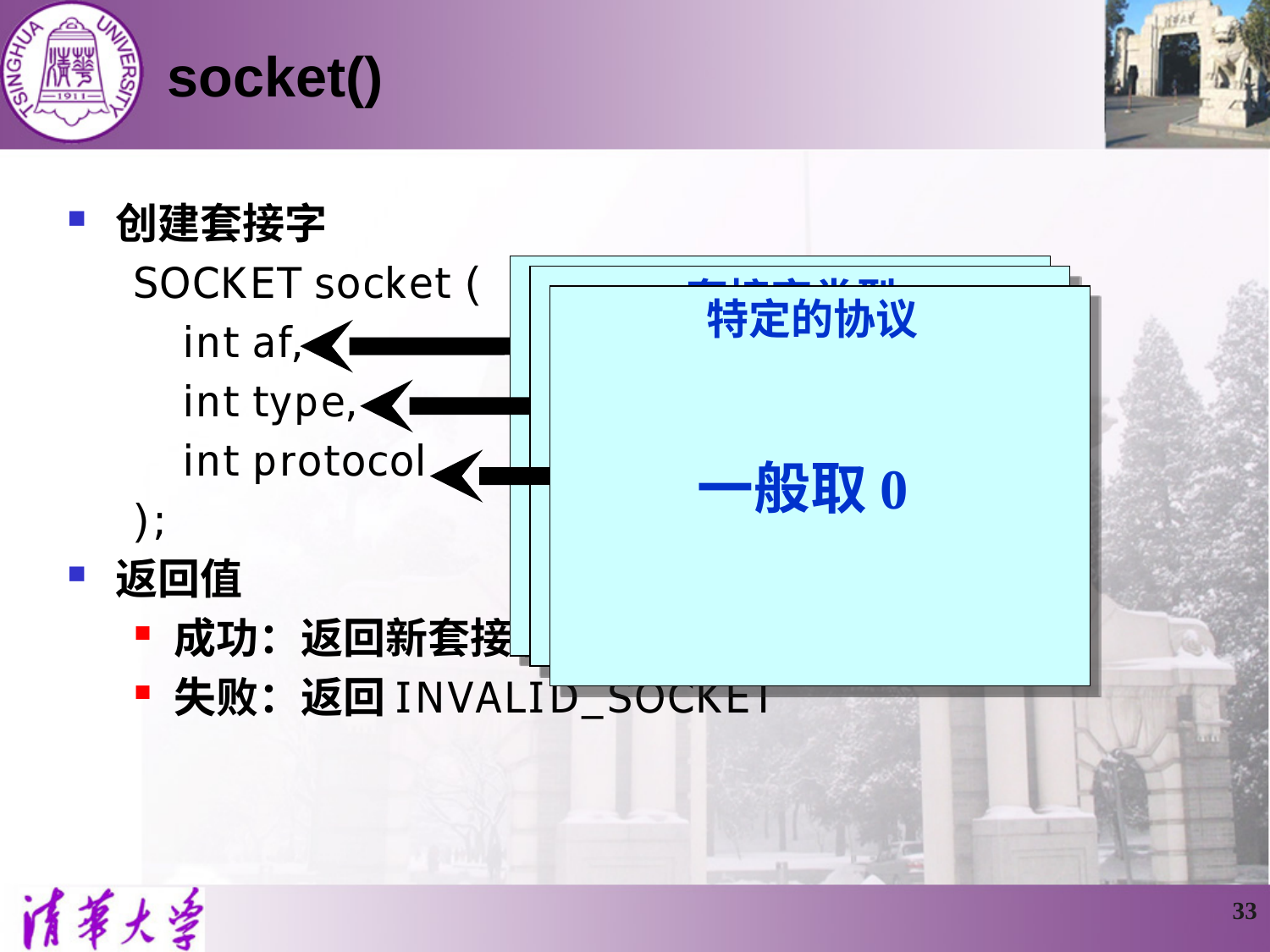

# socket()
创建套接字
SOCKET socket (
    int af,
    int type,
    int protocol
);
返回值
成功：返回新套接字的描述符
失败：返回INVALID_SOCKET

地址族
AF_UNIX

Unix域sockets

AF_INET

Internet IP协议
AF_IPX

Novell IPX
AF_IRDA

红外线通信
…

…

套接字类型
SOCK_STREAM

字节流（有连接的）套接字

SOCK_DGRAM

数据报（无连接的）套接字
SOCK_RAW

原始套接字
…

…

特定的协议
一般取0

33